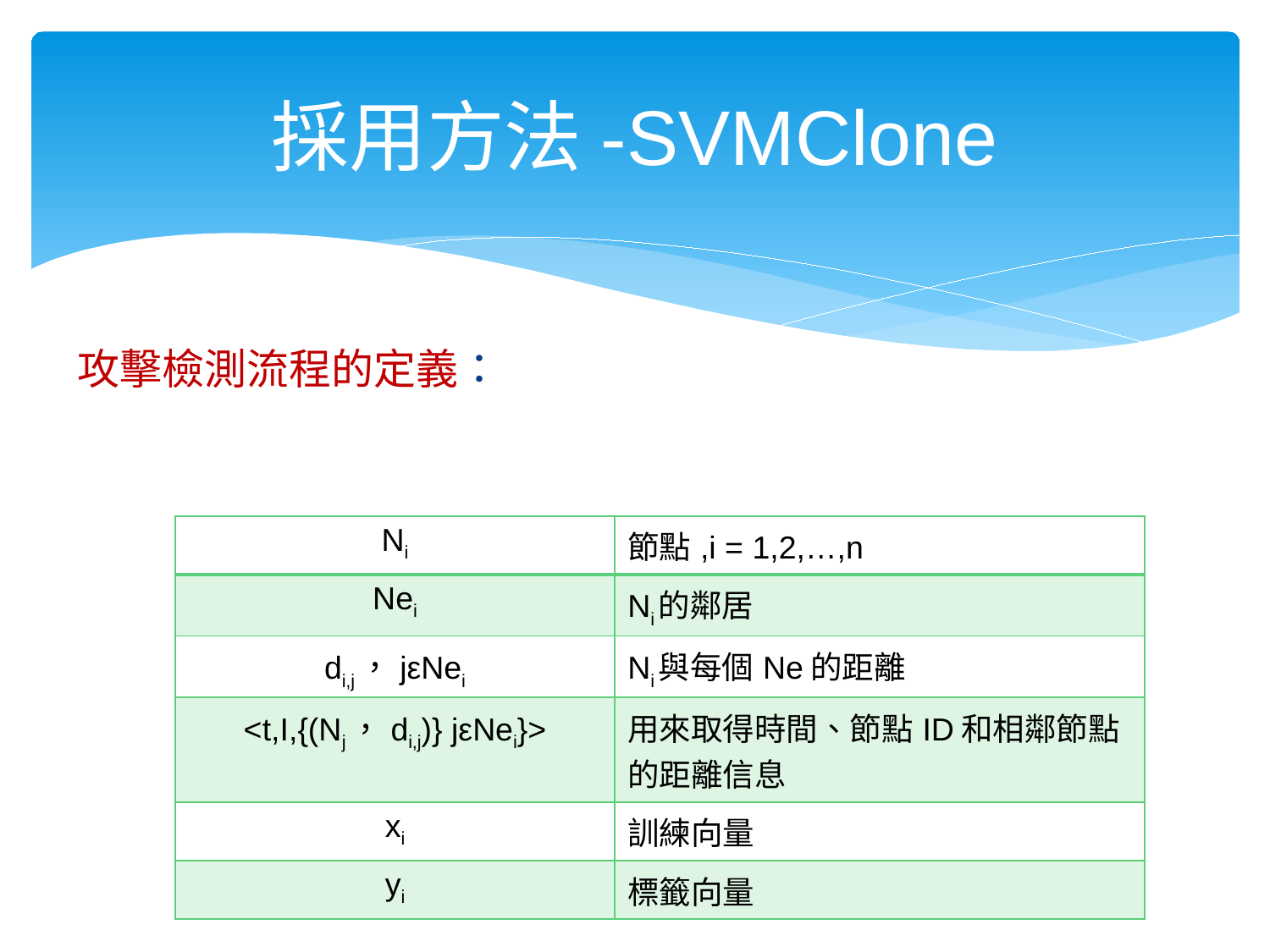

# 採用方法-SVMClone
攻擊檢測流程的定義：
| Ni | 節點,i = 1,2,…,n |
| --- | --- |
| Nei | Ni的鄰居 |
| di,j，jεNei | Ni與每個Ne的距離 |
| <t,I,{(Nj，di,j)} jεNei}> | 用來取得時間、節點ID和相鄰節點的距離信息 |
| xi | 訓練向量 |
| yi | 標籤向量 |